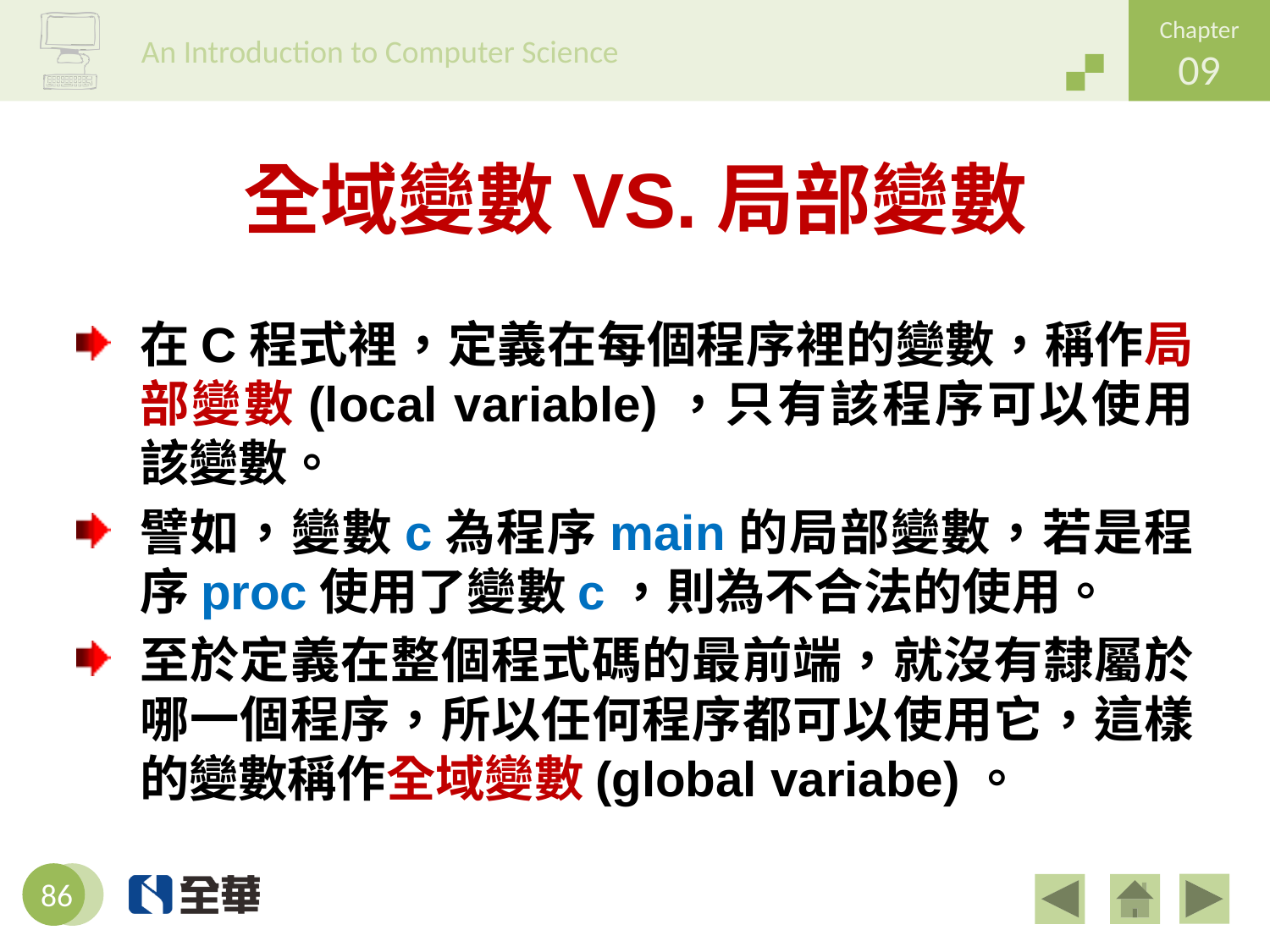

# 全域變數VS.局部變數
在C程式裡，定義在每個程序裡的變數，稱作局部變數(local variable)，只有該程序可以使用該變數。
譬如，變數c為程序main的局部變數，若是程序proc使用了變數c，則為不合法的使用。
至於定義在整個程式碼的最前端，就沒有隸屬於哪一個程序，所以任何程序都可以使用它，這樣的變數稱作全域變數(global variabe)。